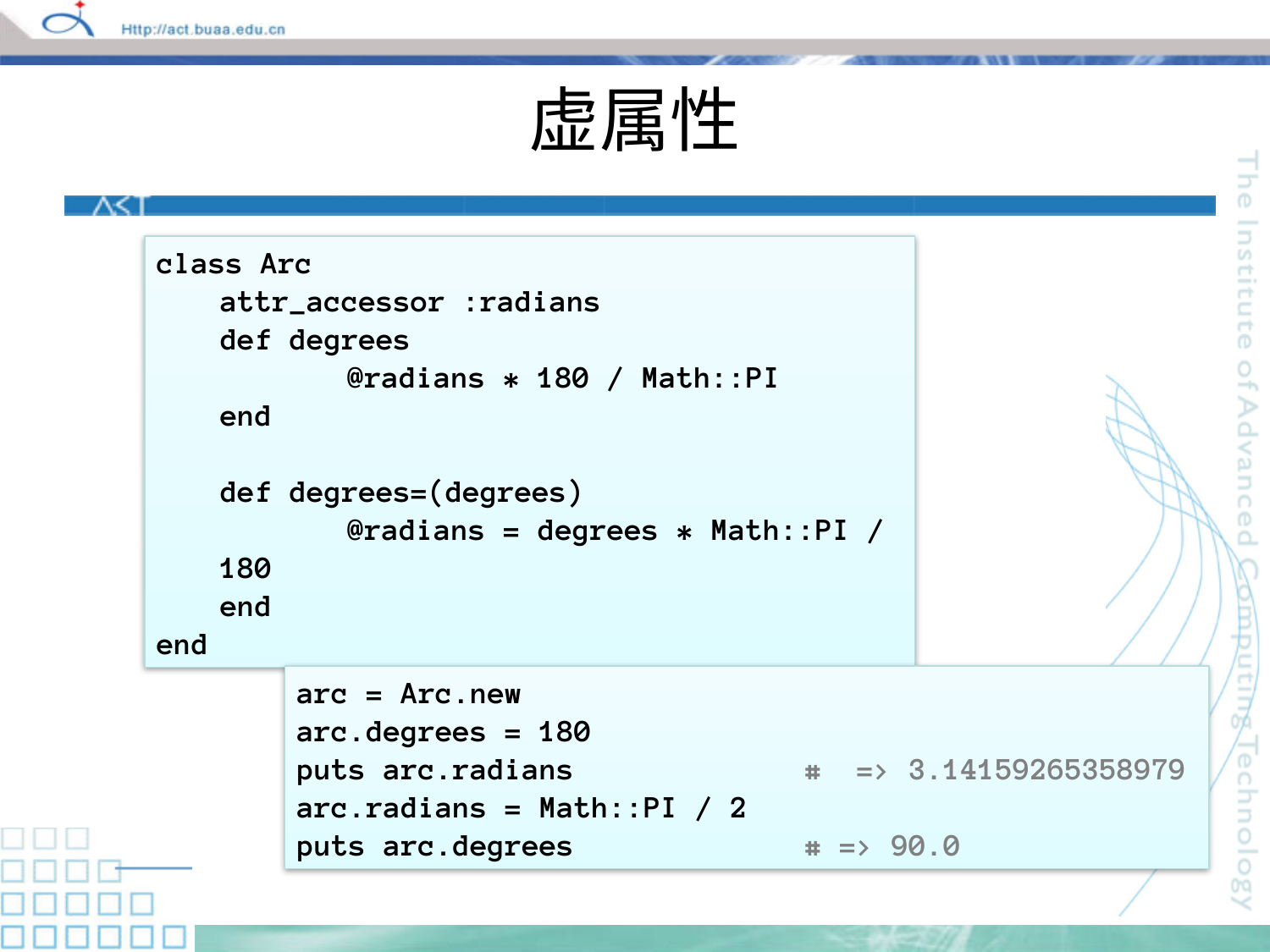

# 虚属性
class Arc
attr_accessor :radians
def degrees
	@radians * 180 / Math::PI
end

def degrees=(degrees)
	@radians = degrees * Math::PI / 180
end
end
arc = Arc.new
arc.degrees = 180
puts arc.radians		#  => 3.14159265358979
arc.radians = Math::PI / 2
puts arc.degrees		# => 90.0